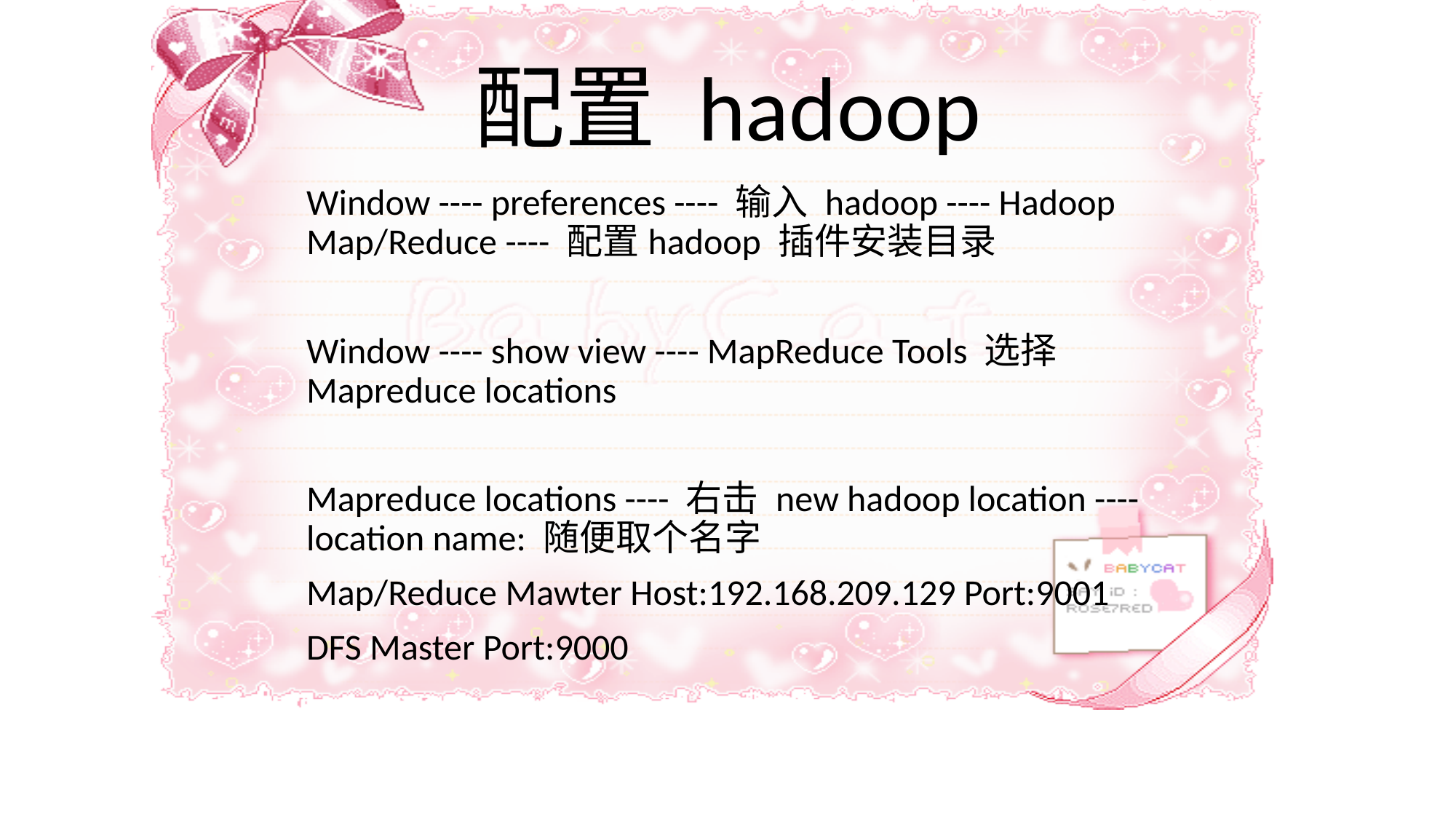

# 配置 hadoop
Window ---- preferences ---- 输入 hadoop ---- Hadoop Map/Reduce ---- 配置hadoop 插件安装目录

Window ---- show view ---- MapReduce Tools 选择 Mapreduce locations

Mapreduce locations ---- 右击 new hadoop location ---- location name: 随便取个名字
Map/Reduce Mawter Host:192.168.209.129 Port:9001
DFS Master Port:9000